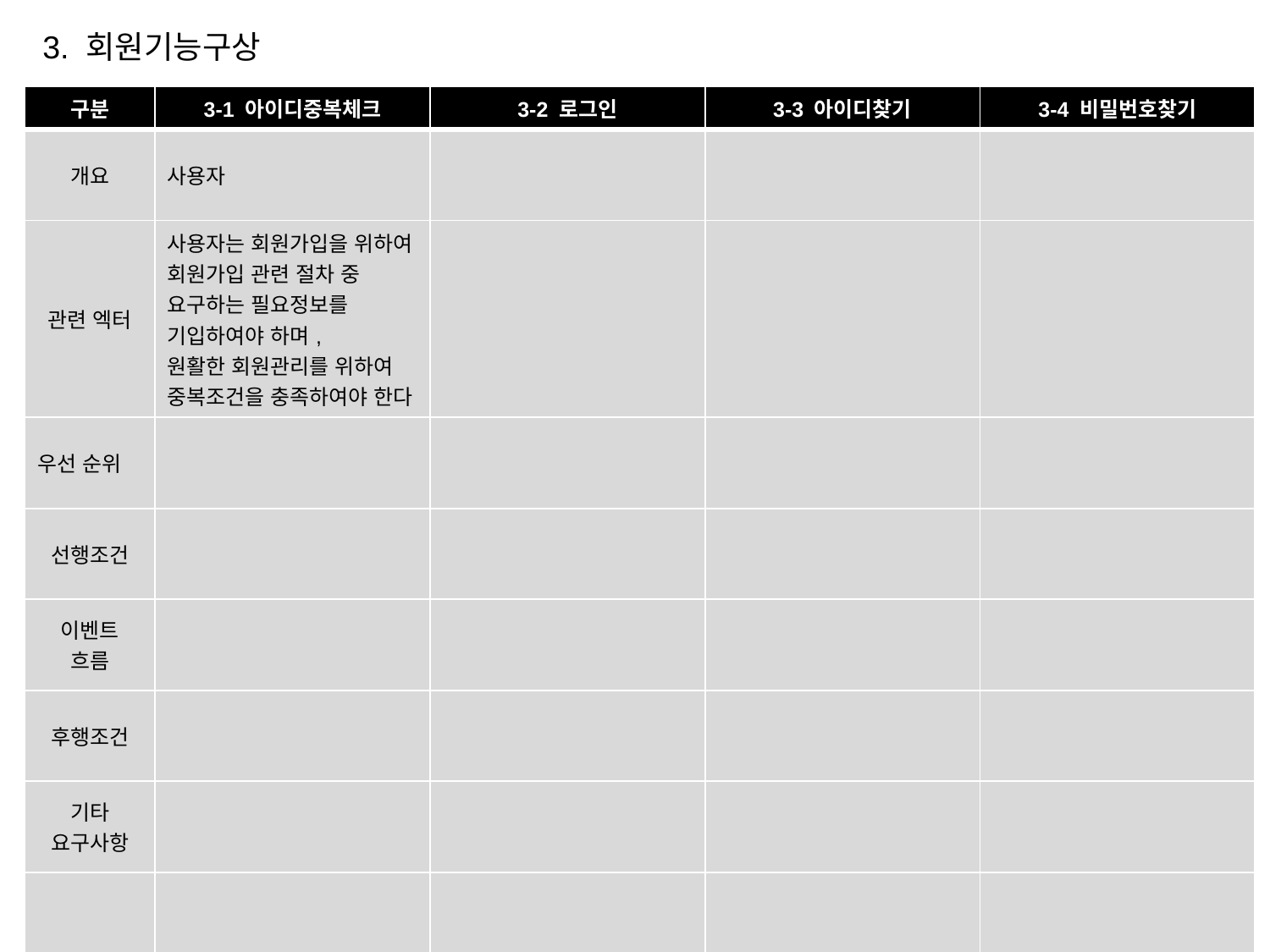

3. 회원기능구상
| 구분 | 3-1 아이디중복체크 | 3-2 로그인 | 3-3 아이디찾기 | 3-4 비밀번호찾기 |
| --- | --- | --- | --- | --- |
| 개요 | 사용자 |  |  |  |
| 관련 엑터 | 사용자는 회원가입을 위하여 회원가입 관련 절차 중 요구하는 필요정보를 기입하여야 하며, 원활한 회원관리를 위하여 중복조건을 충족하여야 한다 |  |  |  |
| 우선 순위 |  |  |  |  |
| 선행조건 |  |  |  |  |
| 이벤트 흐름 |  |  |  |  |
| 후행조건 |  |  |  |  |
| 기타 요구사항 |  |  |  |  |
|  |  |  |  |  |
|  |  |  |  |  |